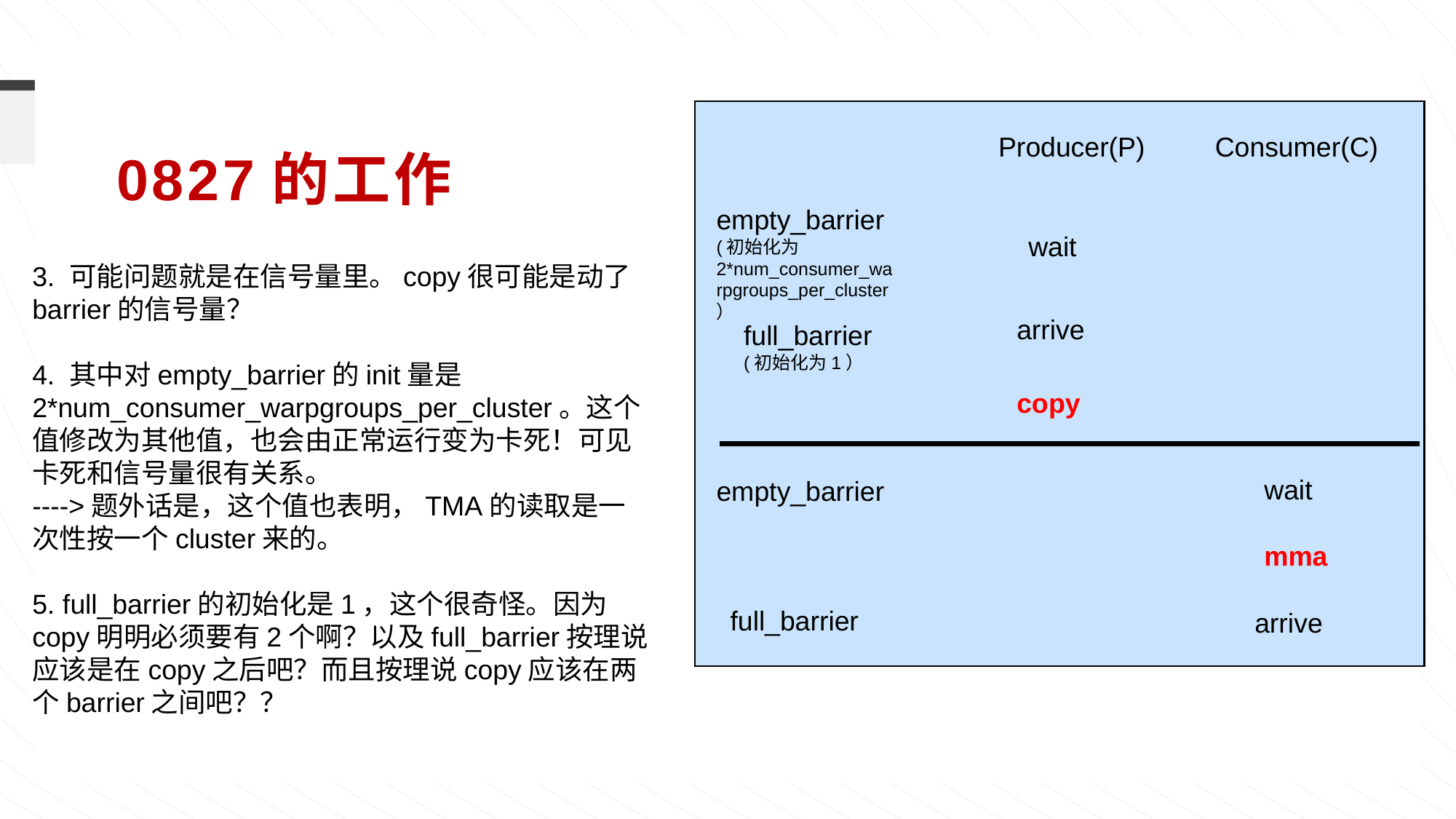

Producer(P)
Consumer(C)
0827的工作
empty_barrier
(初始化为2*num_consumer_warpgroups_per_cluster）
wait
3. 可能问题就是在信号量里。copy很可能是动了barrier的信号量？

4. 其中对empty_barrier的init量是2*num_consumer_warpgroups_per_cluster。这个值修改为其他值，也会由正常运行变为卡死！可见卡死和信号量很有关系。
---->题外话是，这个值也表明，TMA的读取是一次性按一个cluster来的。

5. full_barrier的初始化是1，这个很奇怪。因为copy明明必须要有2个啊？以及full_barrier按理说应该是在copy之后吧？而且按理说copy应该在两个barrier之间吧？？
arrive
full_barrier
(初始化为1）
copy
wait
empty_barrier
mma
full_barrier
arrive